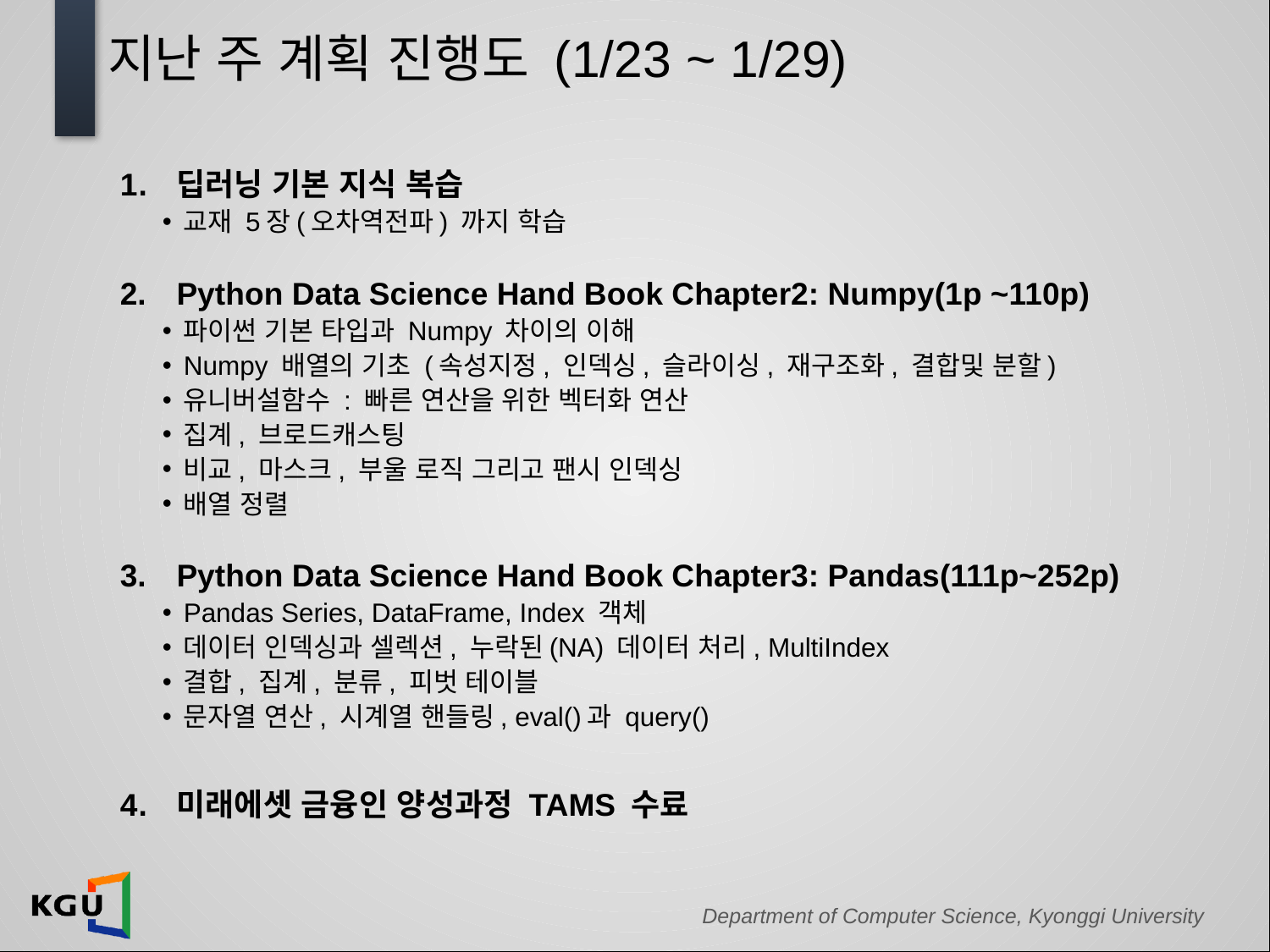

# 지난 주 계획 진행도 (1/23 ~ 1/29)
딥러닝 기본 지식 복습
교재 5장(오차역전파) 까지 학습

Python Data Science Hand Book Chapter2: Numpy(1p ~110p)
파이썬 기본 타입과 Numpy 차이의 이해
Numpy 배열의 기초 (속성지정, 인덱싱, 슬라이싱, 재구조화, 결합및 분할)
유니버설함수 : 빠른 연산을 위한 벡터화 연산
집계, 브로드캐스팅
비교, 마스크, 부울 로직 그리고 팬시 인덱싱
배열 정렬

Python Data Science Hand Book Chapter3: Pandas(111p~252p)
Pandas Series, DataFrame, Index 객체
데이터 인덱싱과 셀렉션, 누락된(NA) 데이터 처리, MultiIndex
결합, 집계, 분류, 피벗 테이블
문자열 연산, 시계열 핸들링, eval()과 query()

미래에셋 금융인 양성과정 TAMS 수료